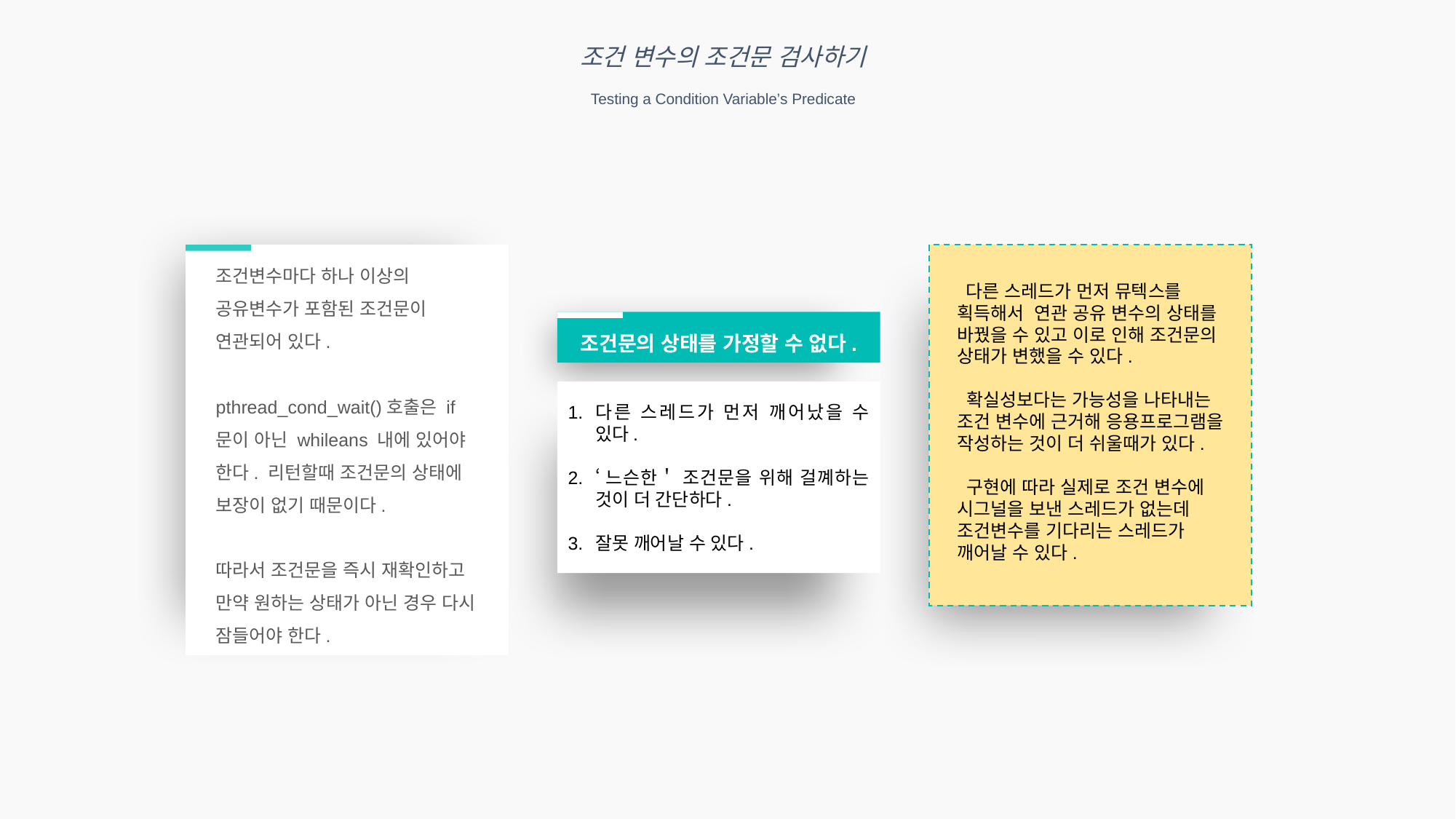

조건 변수의 조건문 검사하기
Testing a Condition Variable’s Predicate
조건변수마다 하나 이상의 공유변수가 포함된 조건문이 연관되어 있다.

pthread_cond_wait()호출은 if문이 아닌 whileans 내에 있어야 한다. 리턴할때 조건문의 상태에 보장이 없기 때문이다.

따라서 조건문을 즉시 재확인하고 만약 원하는 상태가 아닌 경우 다시 잠들어야 한다.

 다른 스레드가 먼저 뮤텍스를 획득해서  연관 공유 변수의 상태를 바꿨을 수 있고 이로 인해 조건문의 상태가 변했을 수 있다.

 확실성보다는 가능성을 나타내는 조건 변수에 근거해 응용프로그램을 작성하는 것이 더 쉬울때가 있다.

 구현에 따라 실제로 조건 변수에 시그널을 보낸 스레드가 없는데 조건변수를 기다리는 스레드가 깨어날 수 있다.

조건문의 상태를 가정할 수 없다.
다른 스레드가 먼저 깨어났을 수 있다.

‘느슨한＇ 조건문을 위해 걸꼐하는 것이 더 간단하다.

잘못 깨어날 수 있다.